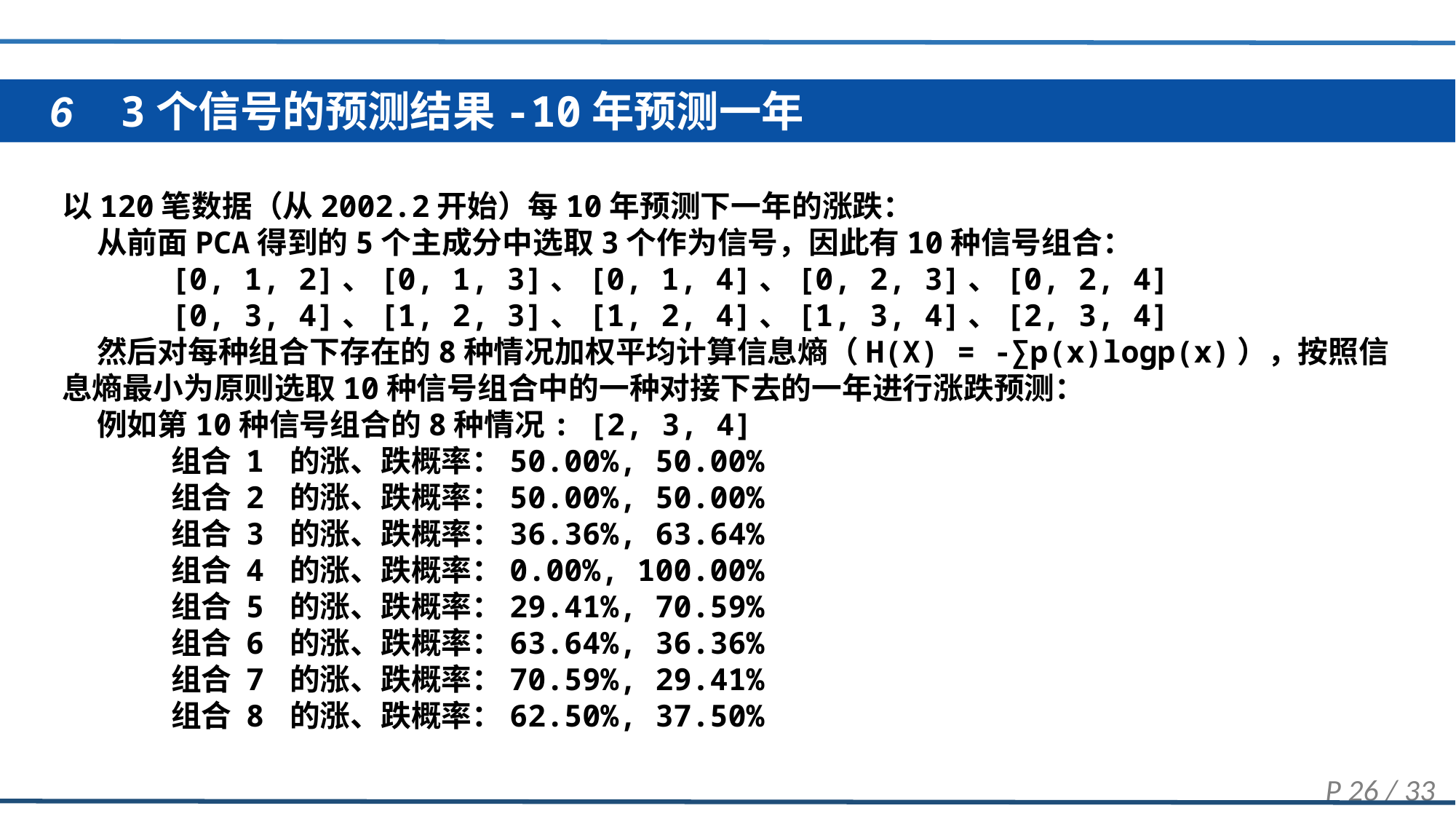

6    3个信号的预测结果-10年预测一年
以120笔数据（从2002.2开始）每10年预测下一年的涨跌：
    从前面PCA得到的5个主成分中选取3个作为信号，因此有10种信号组合：
	[0, 1, 2]、[0, 1, 3]、[0, 1, 4]、[0, 2, 3]、[0, 2, 4]
	[0, 3, 4]、[1, 2, 3]、[1, 2, 4]、[1, 3, 4]、[2, 3, 4]
    然后对每种组合下存在的8种情况加权平均计算信息熵（H(X) = -∑p(x)logp(x)），按照信息熵最小为原则选取10种信号组合中的一种对接下去的一年进行涨跌预测：
    例如第10种信号组合的8种情况: [2, 3, 4]
	组合 1 的涨、跌概率：50.00%, 50.00%
	组合 2 的涨、跌概率：50.00%, 50.00%
	组合 3 的涨、跌概率：36.36%, 63.64%
	组合 4 的涨、跌概率：0.00%, 100.00%
	组合 5 的涨、跌概率：29.41%, 70.59%
	组合 6 的涨、跌概率：63.64%, 36.36%
	组合 7 的涨、跌概率：70.59%, 29.41%
	组合 8 的涨、跌概率：62.50%, 37.50%